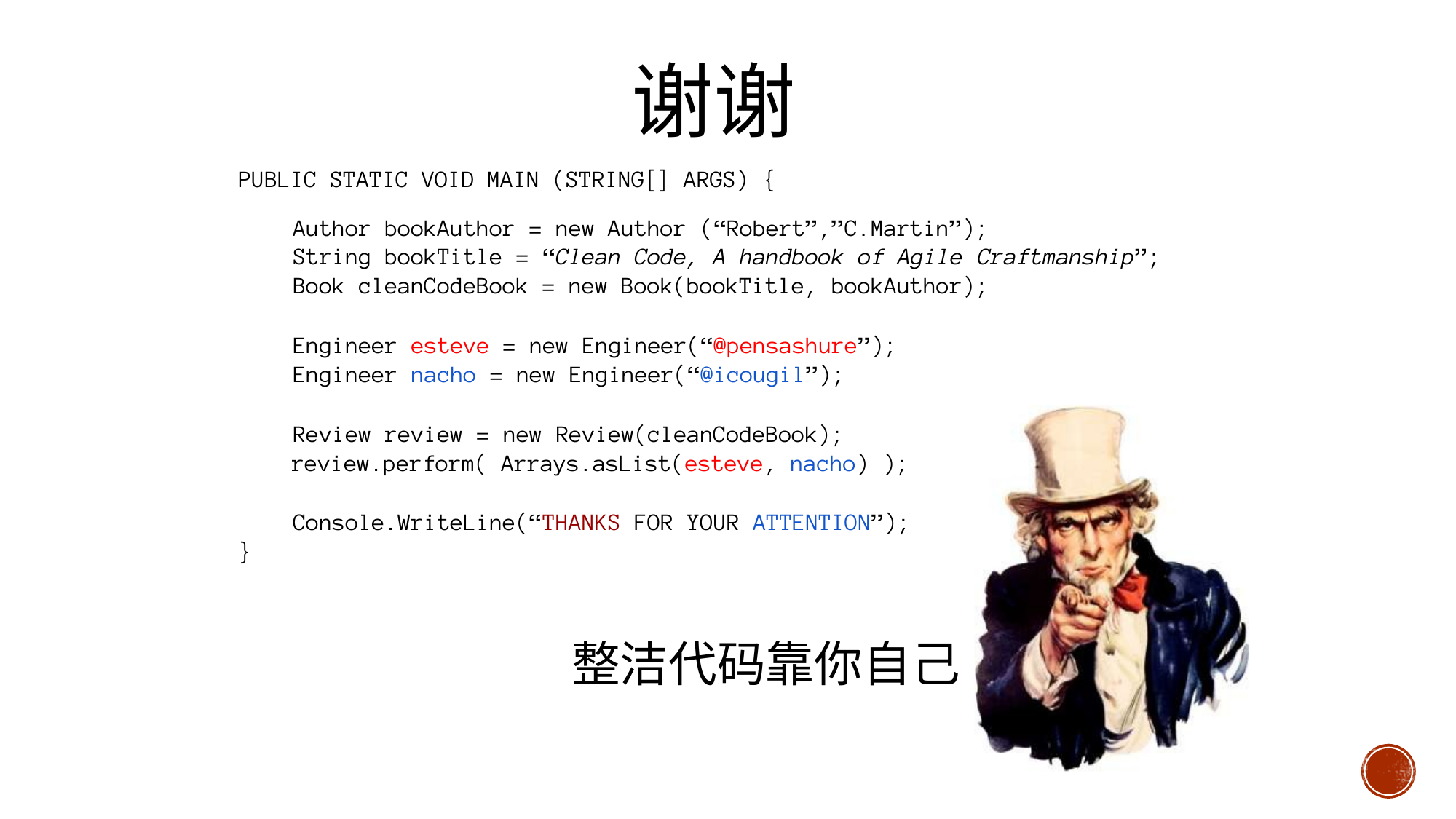

# 谢谢
public static void main (String[] args) {
Author bookAuthor = new Author (“Robert”,”C.Martin”);
String bookTitle = “Clean Code, A handbook of Agile Craftmanship”;
Book cleanCodeBook = new Book(bookTitle, bookAuthor);

Engineer esteve = new Engineer(“@pensashure”);
Engineer nacho = new Engineer(“@icougil”);

Review review = new Review(cleanCodeBook);
review.perform( Arrays.asList(esteve, nacho) );

Console.WriteLine(“THANKS FOR YOUR ATTENTION”);
}

整洁代码靠你自己